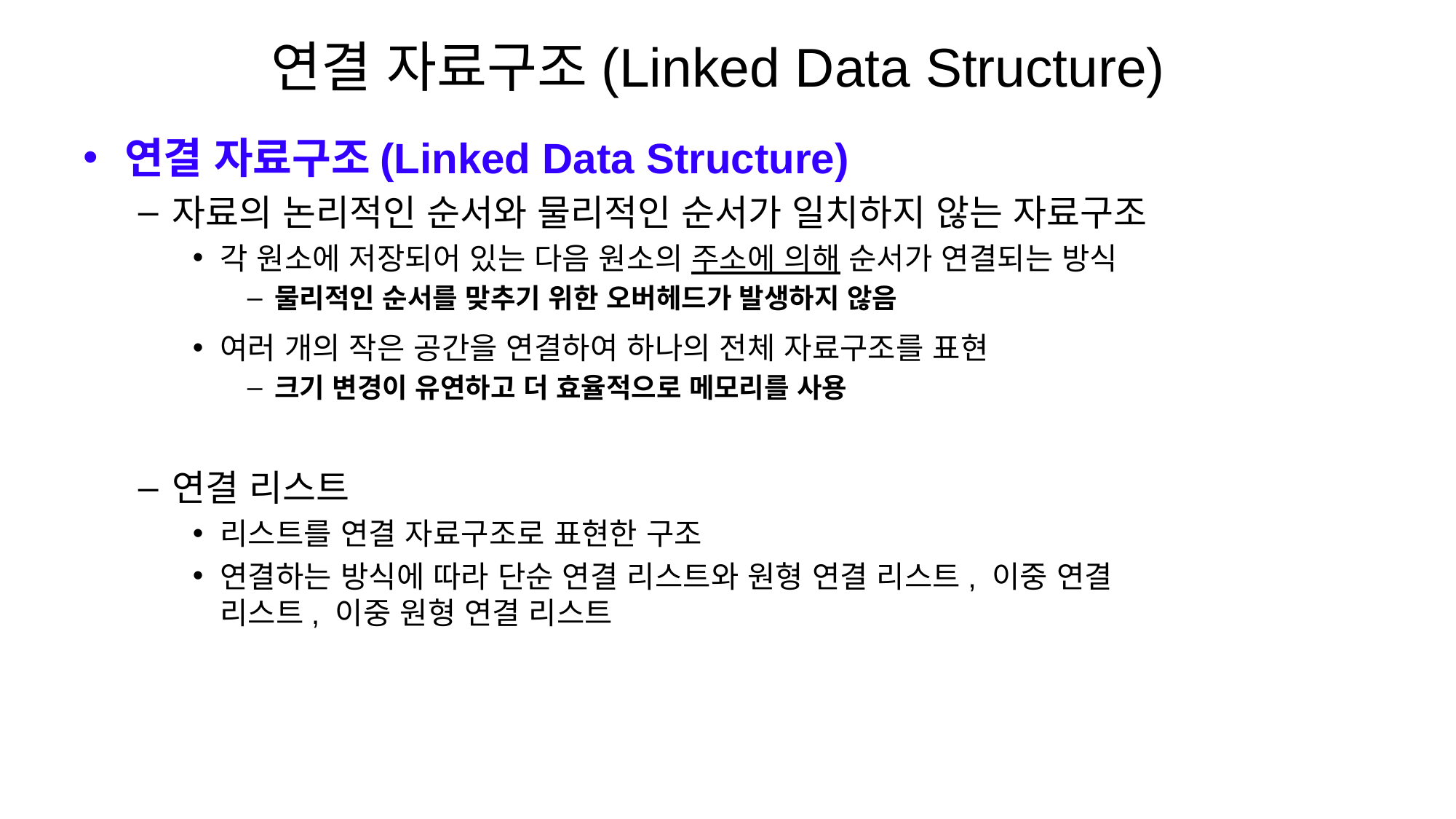

# 연결 자료구조(Linked Data Structure)
연결 자료구조(Linked Data Structure)
자료의 논리적인 순서와 물리적인 순서가 일치하지 않는 자료구조
각 원소에 저장되어 있는 다음 원소의 주소에 의해 순서가 연결되는 방식
물리적인 순서를 맞추기 위한 오버헤드가 발생하지 않음
여러 개의 작은 공간을 연결하여 하나의 전체 자료구조를 표현
크기 변경이 유연하고 더 효율적으로 메모리를 사용

연결 리스트
리스트를 연결 자료구조로 표현한 구조
연결하는 방식에 따라 단순 연결 리스트와 원형 연결 리스트, 이중 연결
리스트, 이중 원형 연결 리스트